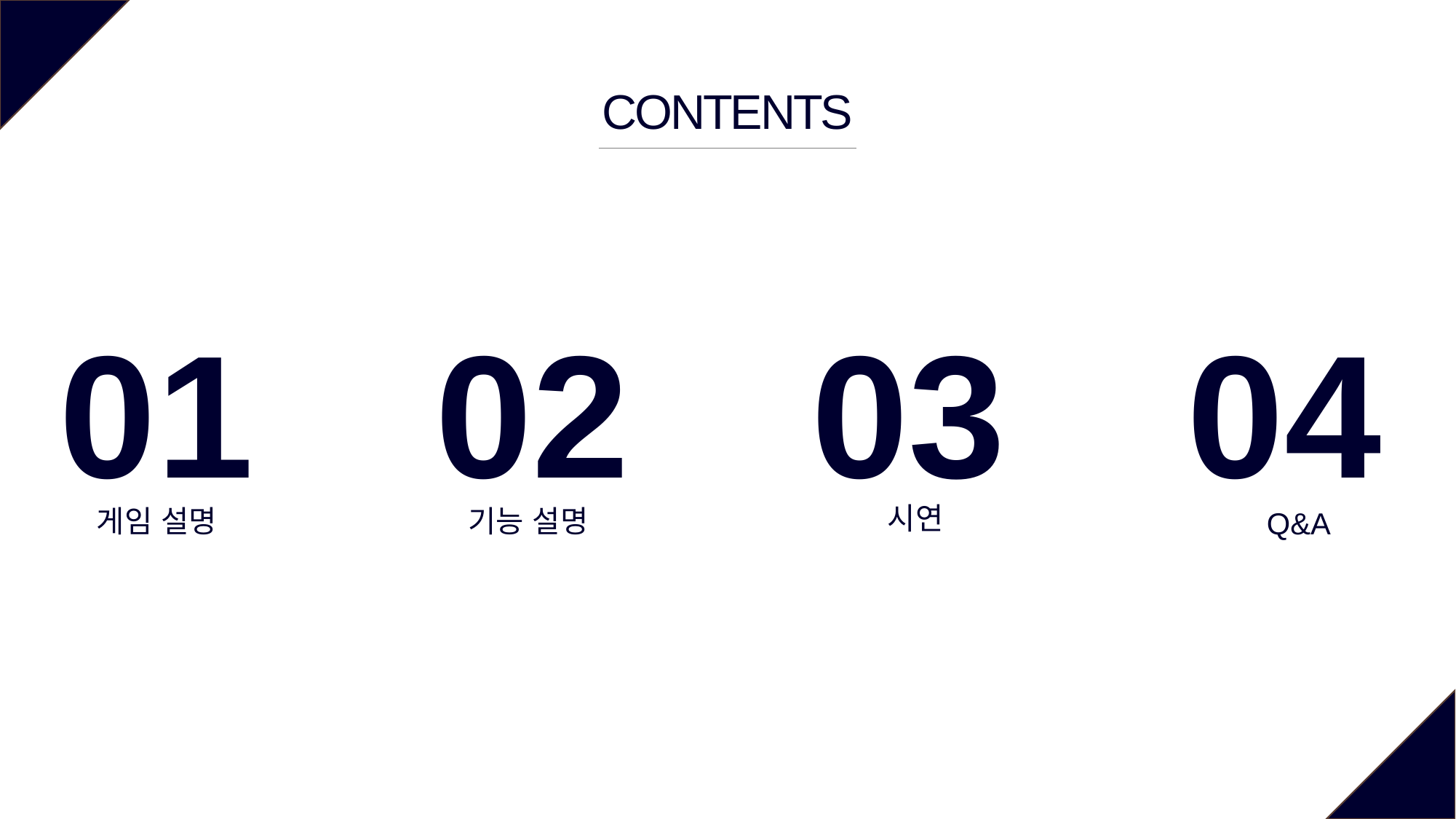

CONTENTS
01
02
03
04
시연
게임 설명
기능 설명
Q&A